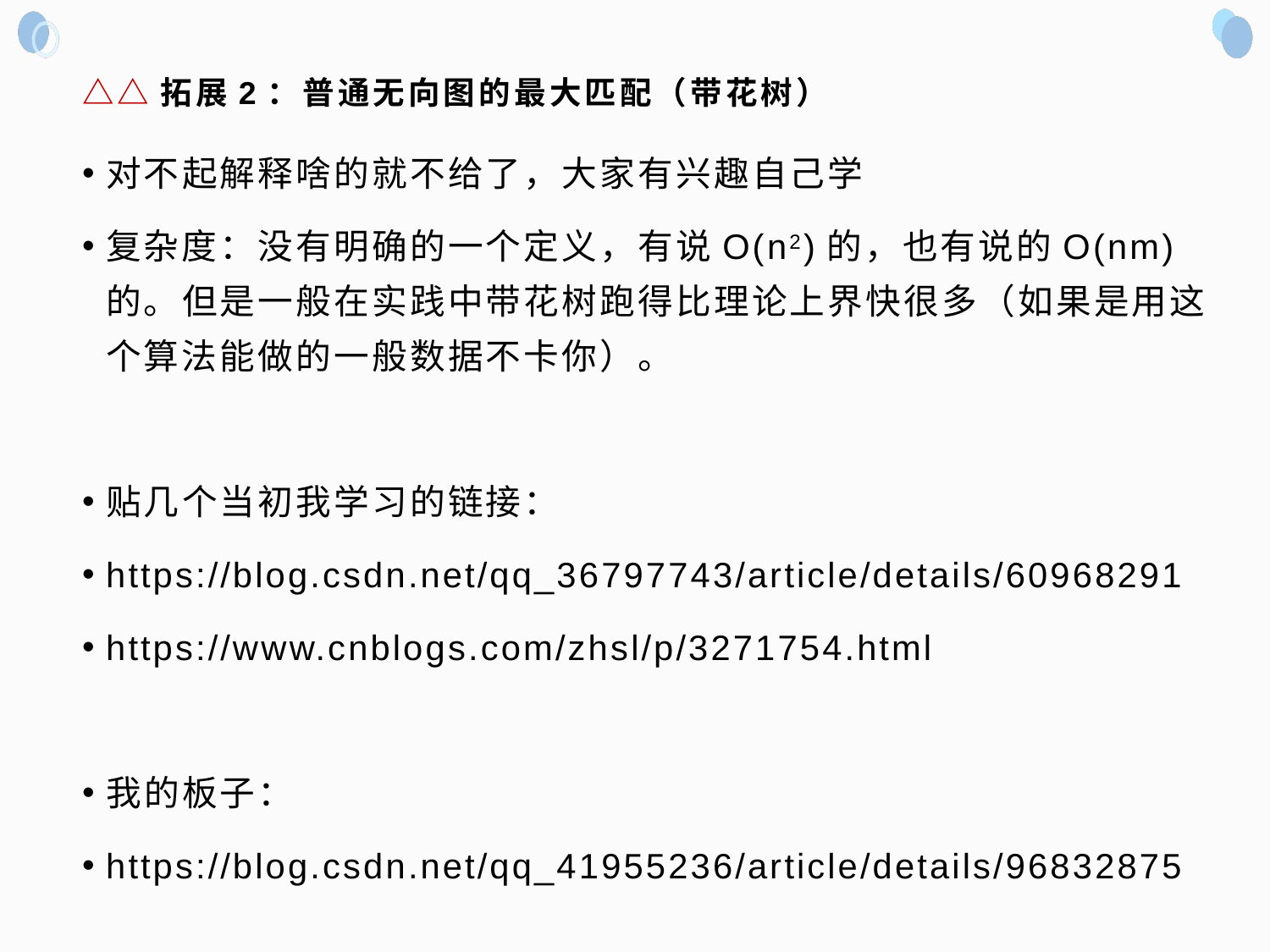

# △△拓展2：普通无向图的最大匹配（带花树）
对不起解释啥的就不给了，大家有兴趣自己学
复杂度：没有明确的一个定义，有说O(n2)的，也有说的O(nm)的。但是一般在实践中带花树跑得比理论上界快很多（如果是用这个算法能做的一般数据不卡你）。

贴几个当初我学习的链接：
https://blog.csdn.net/qq_36797743/article/details/60968291
https://www.cnblogs.com/zhsl/p/3271754.html

我的板子：
https://blog.csdn.net/qq_41955236/article/details/96832875